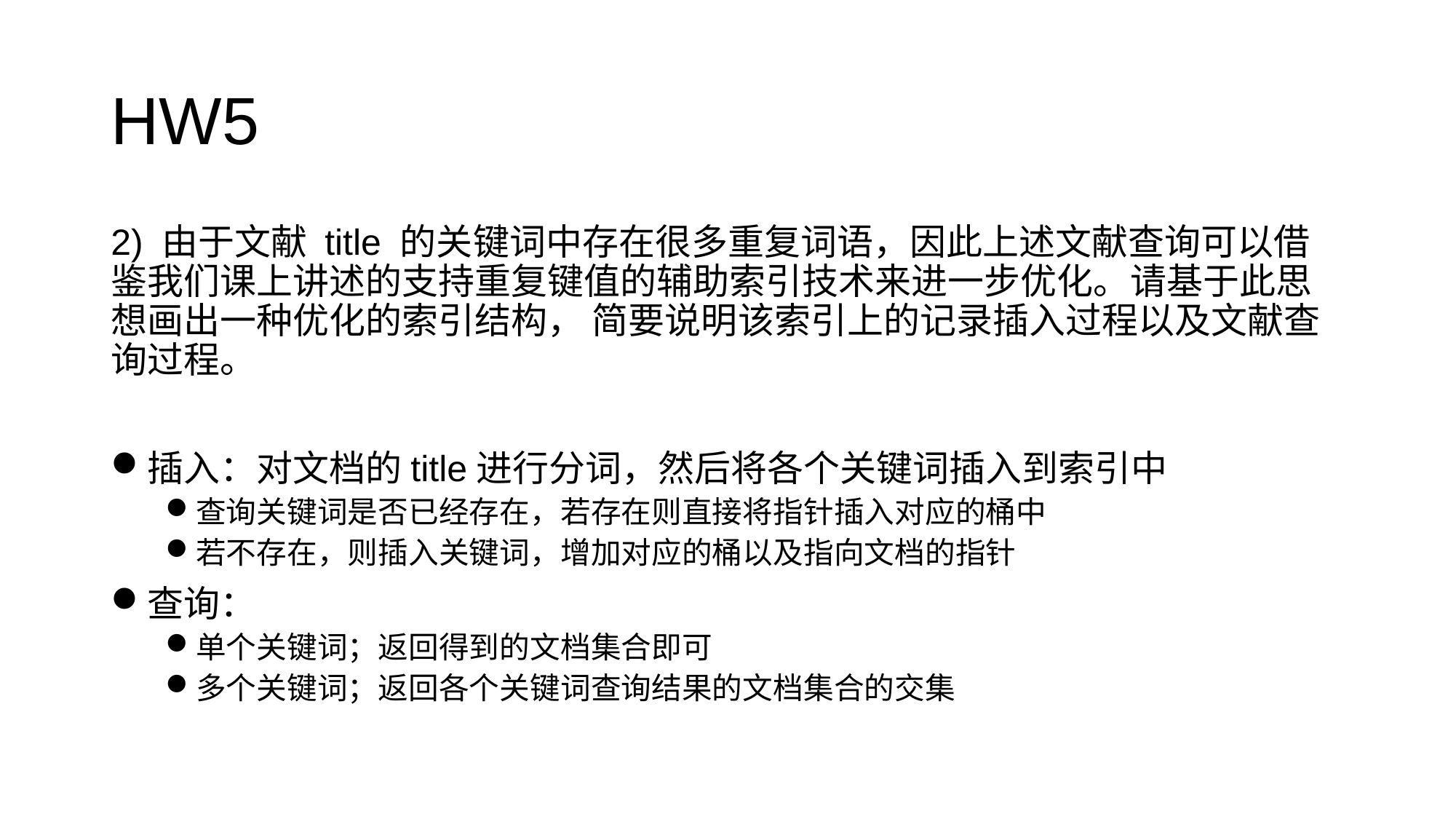

# HW5
2) 由于文献 title 的关键词中存在很多重复词语，因此上述文献查询可以借鉴我们课上讲述的支持重复键值的辅助索引技术来进一步优化。请基于此思想画出一种优化的索引结构， 简要说明该索引上的记录插入过程以及文献查询过程。

插入：对文档的title进行分词，然后将各个关键词插入到索引中
查询关键词是否已经存在，若存在则直接将指针插入对应的桶中
若不存在，则插入关键词，增加对应的桶以及指向文档的指针
查询：
单个关键词；返回得到的文档集合即可
多个关键词；返回各个关键词查询结果的文档集合的交集